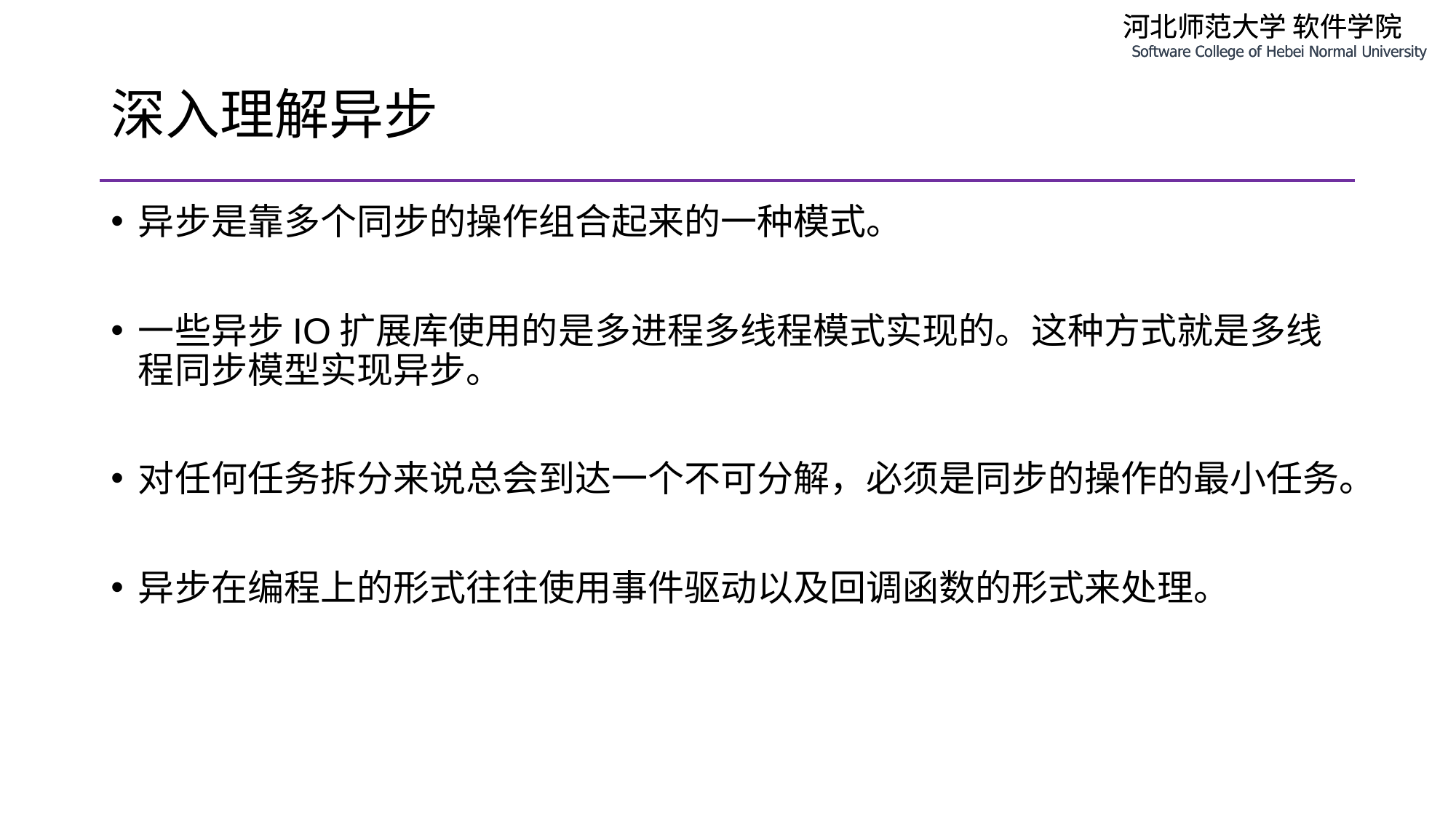

# 深入理解异步
异步是靠多个同步的操作组合起来的一种模式。

一些异步IO扩展库使用的是多进程多线程模式实现的。这种方式就是多线程同步模型实现异步。

对任何任务拆分来说总会到达一个不可分解，必须是同步的操作的最小任务。

异步在编程上的形式往往使用事件驱动以及回调函数的形式来处理。